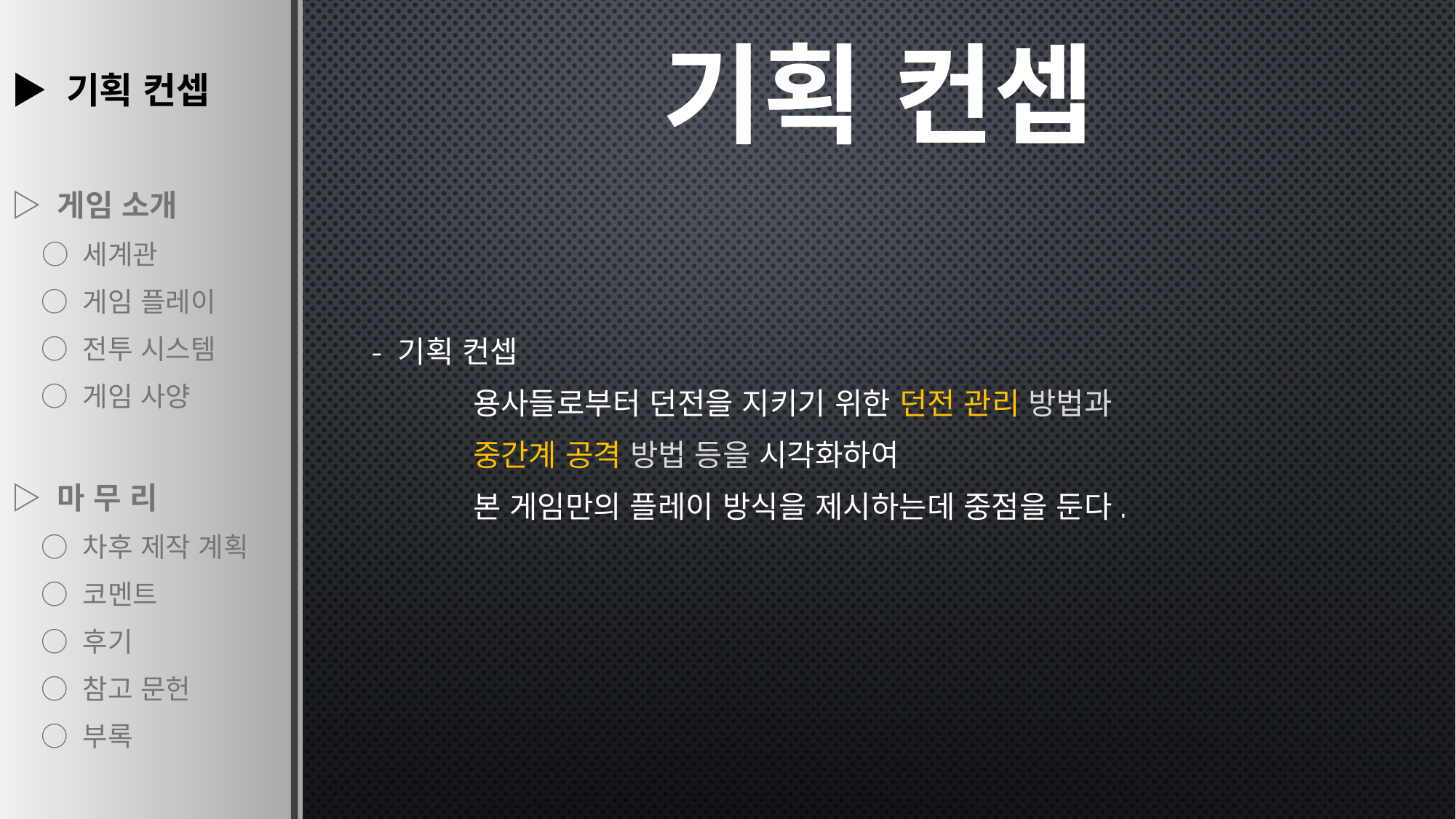

▶ 기획 컨셉

▷ 게임 소개
    ○ 세계관
    ○ 게임 플레이
    ○ 전투 시스템
    ○ 게임 사양

▷ 마 무 리
    ○ 차후 제작 계획
    ○ 코멘트
    ○ 후기
    ○ 참고 문헌
    ○ 부록

기획 컨셉
 - 기획 컨셉
	용사들로부터 던전을 지키기 위한 던전 관리 방법과
	중간계 공격 방법 등을 시각화하여
	본 게임만의 플레이 방식을 제시하는데 중점을 둔다.